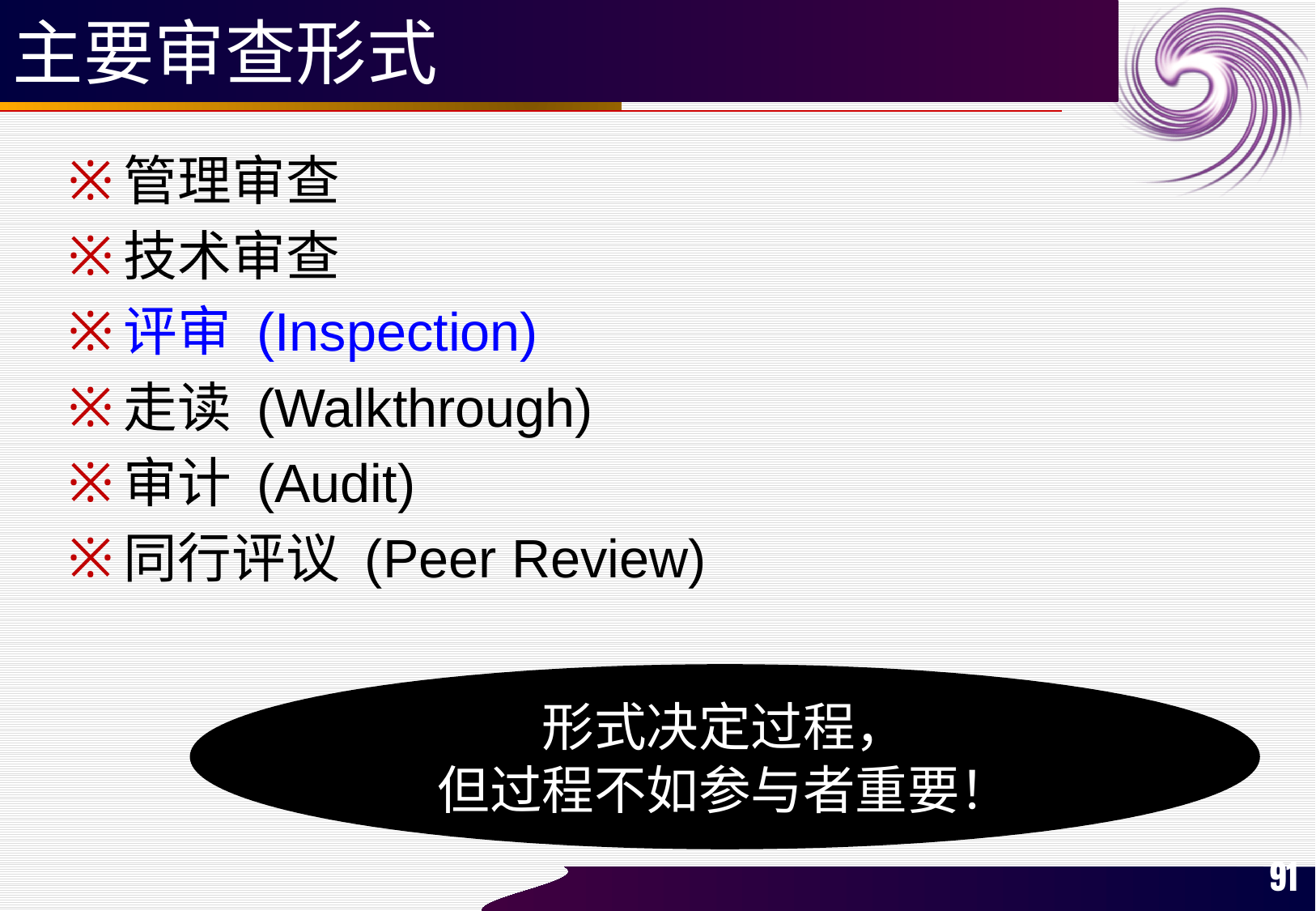

# 主要审查形式
管理审查
技术审查
评审 (Inspection)
走读 (Walkthrough)
审计 (Audit)
同行评议 (Peer Review)
形式决定过程，
但过程不如参与者重要！
91